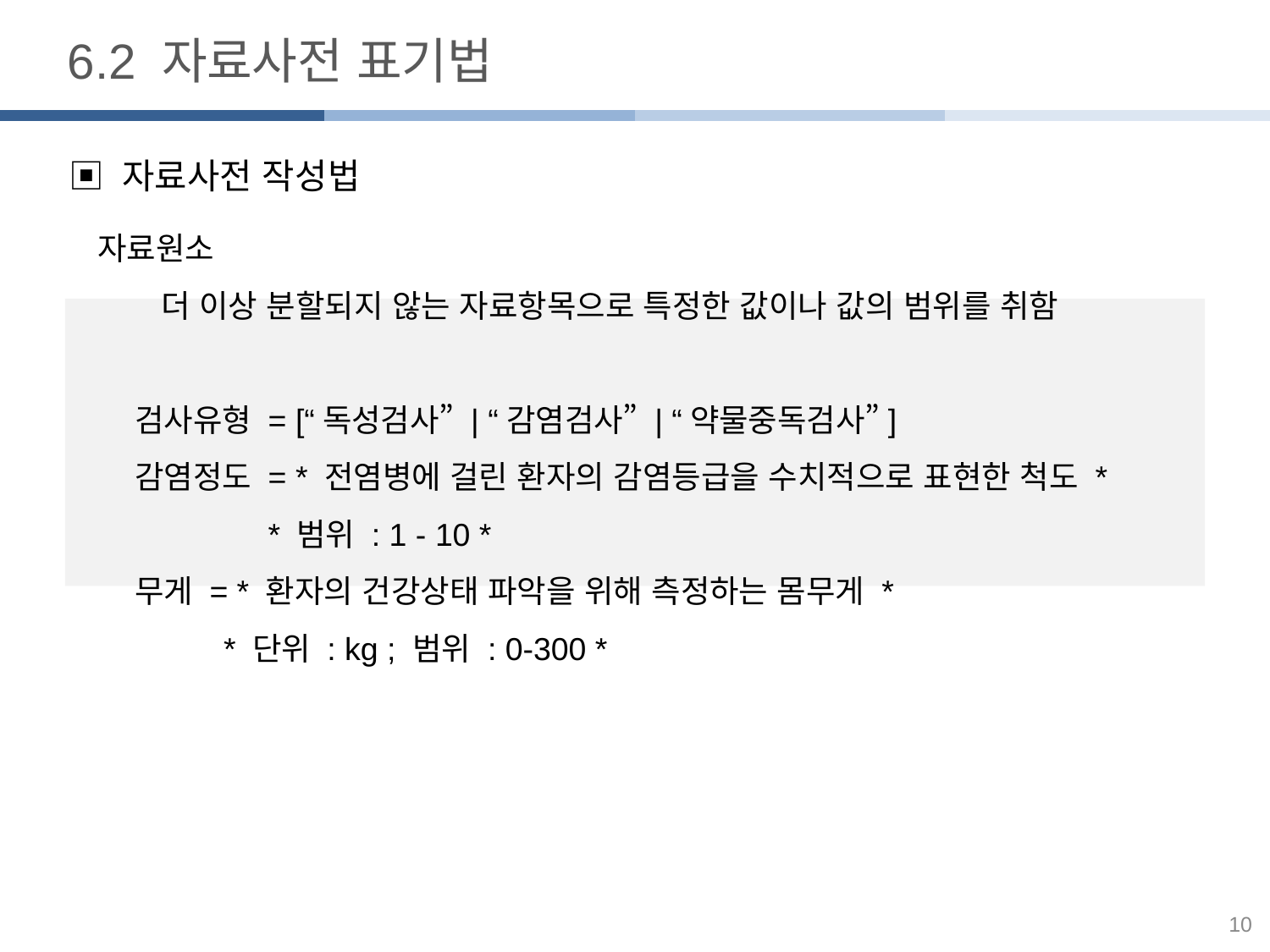

6.2 자료사전 표기법
▣ 자료사전 작성법

자료원소
더 이상 분할되지 않는 자료항목으로 특정한 값이나 값의 범위를 취함

검사유형 = [“독성검사” | “감염검사” | “약물중독검사”]
감염정도 = * 전염병에 걸린 환자의 감염등급을 수치적으로 표현한 척도 *
               * 범위 : 1 - 10 *
무게 = * 환자의 건강상태 파악을 위해 측정하는 몸무게 *
          * 단위 : kg ; 범위 : 0-300 *

10